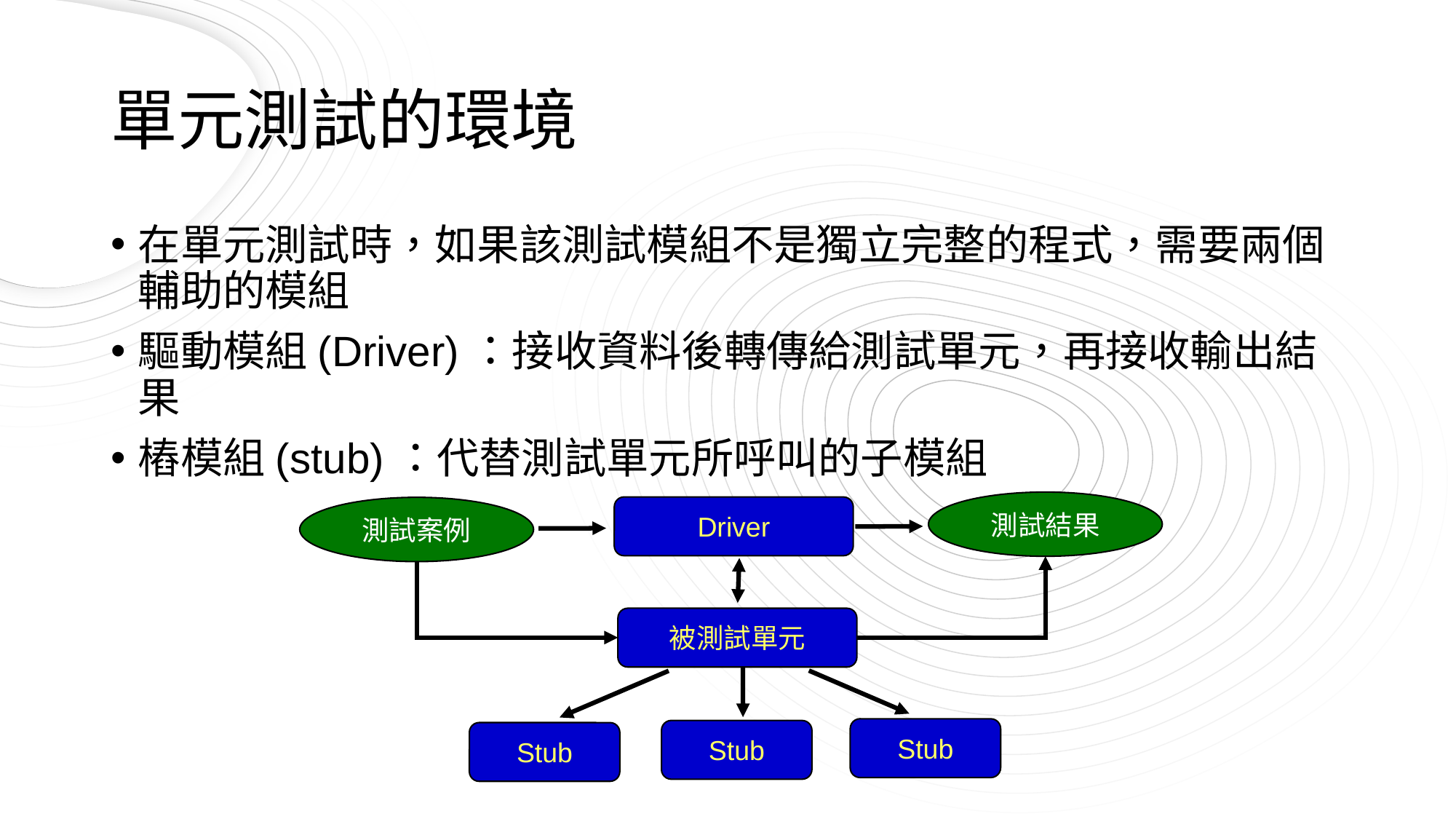

# 單元測試的環境
在單元測試時，如果該測試模組不是獨立完整的程式，需要兩個輔助的模組
驅動模組(Driver)：接收資料後轉傳給測試單元，再接收輸出結果
樁模組(stub)：代替測試單元所呼叫的子模組

測試結果
Driver
測試案例

被測試單元

Stub
Stub
Stub